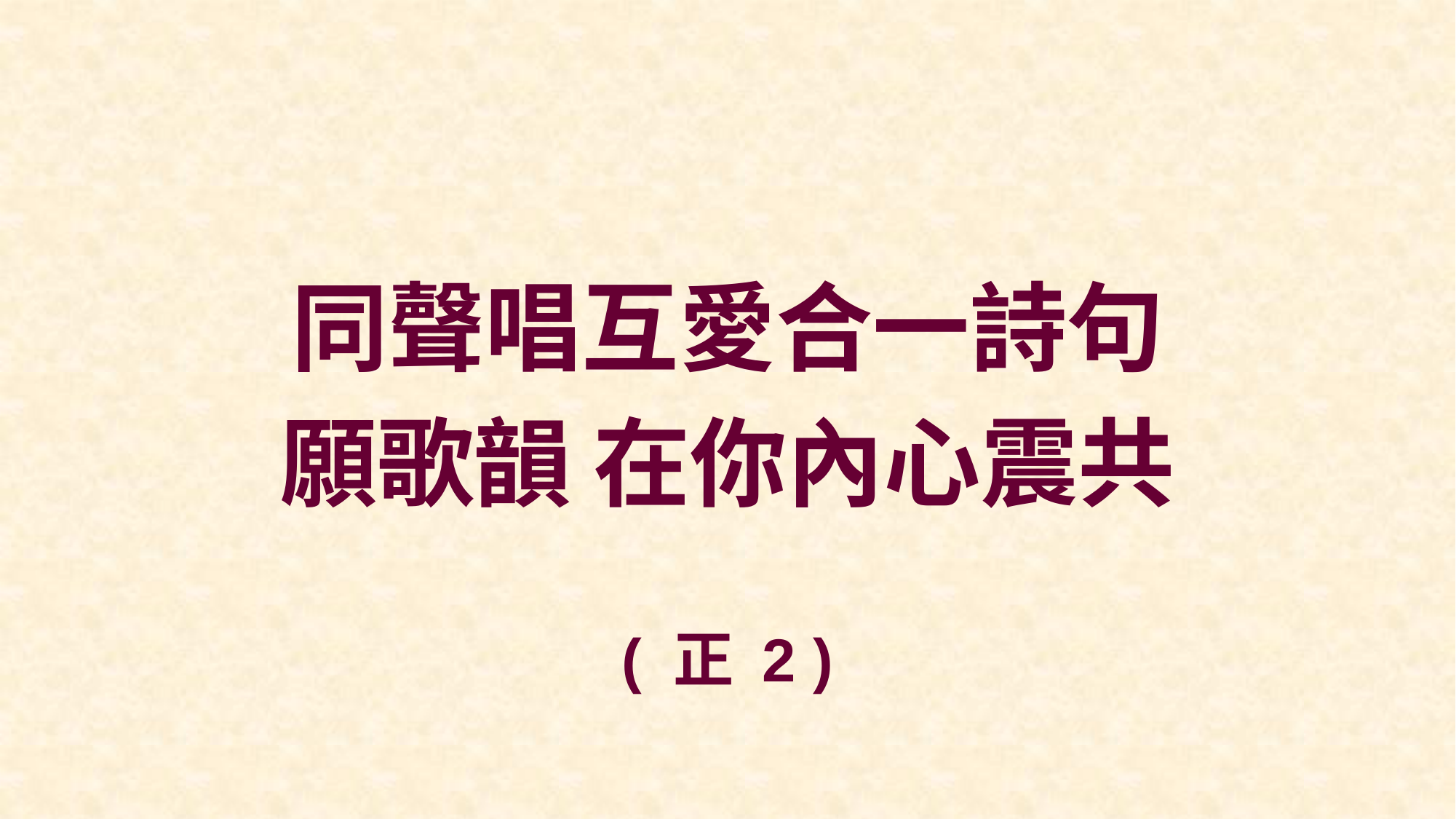

同聲唱互愛合一詩句
願歌韻 在你內心震共
( 正 2 )